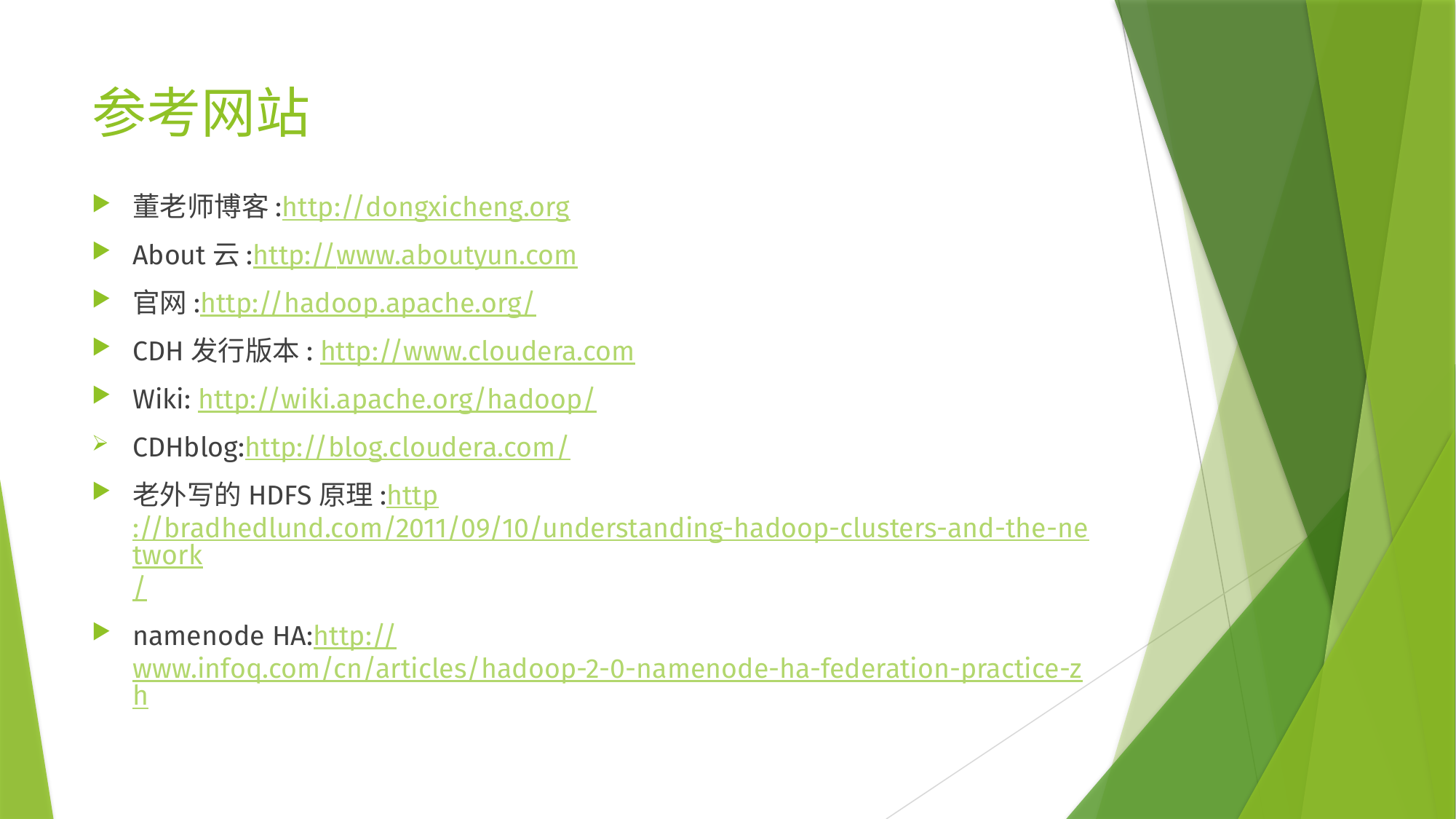

# 参考网站
董老师博客:http://dongxicheng.org
About云:http://www.aboutyun.com
官网:http://hadoop.apache.org/
CDH发行版本: http://www.cloudera.com
Wiki: http://wiki.apache.org/hadoop/
CDHblog:http://blog.cloudera.com/
老外写的HDFS原理:http://bradhedlund.com/2011/09/10/understanding-hadoop-clusters-and-the-network/
namenode HA:http://www.infoq.com/cn/articles/hadoop-2-0-namenode-ha-federation-practice-zh